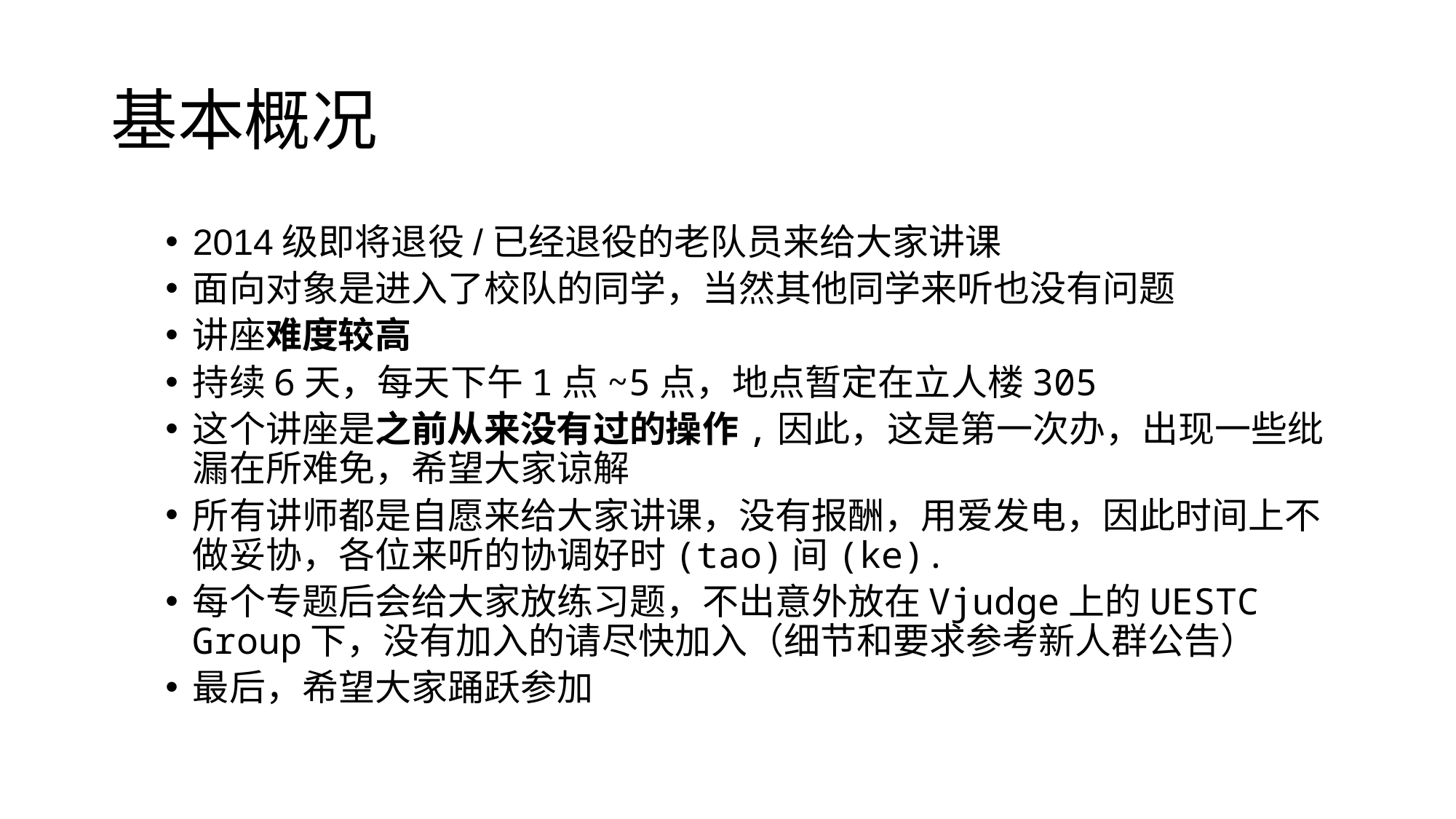

# 基本概况
2014级即将退役/已经退役的老队员来给大家讲课
面向对象是进入了校队的同学，当然其他同学来听也没有问题
讲座难度较高
持续6天，每天下午1点~5点，地点暂定在立人楼305
这个讲座是之前从来没有过的操作,因此，这是第一次办，出现一些纰漏在所难免，希望大家谅解
所有讲师都是自愿来给大家讲课，没有报酬，用爱发电，因此时间上不做妥协，各位来听的协调好时(tao)间(ke).
每个专题后会给大家放练习题，不出意外放在Vjudge上的UESTC Group下，没有加入的请尽快加入（细节和要求参考新人群公告）
最后，希望大家踊跃参加